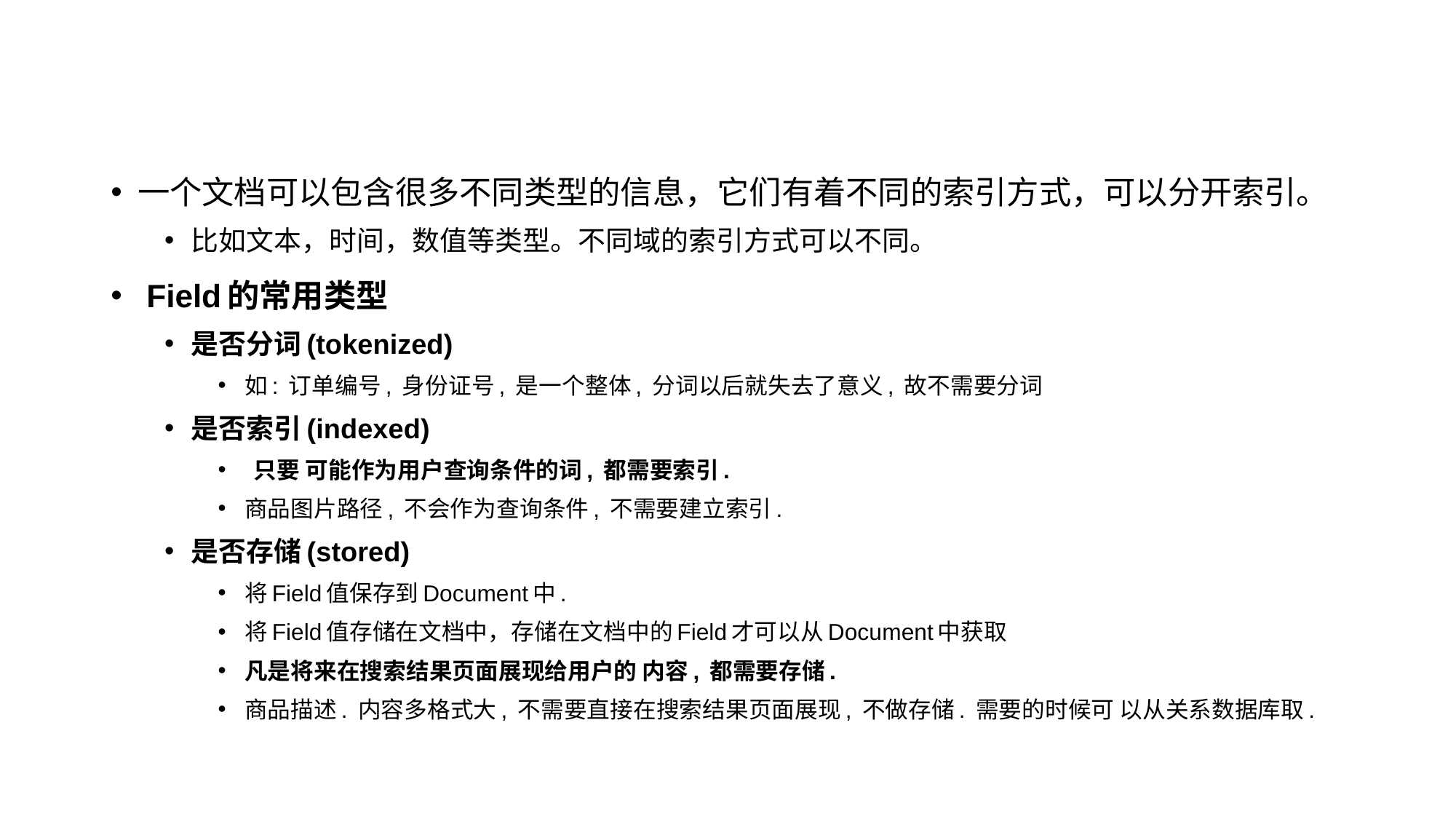

#
一个文档可以包含很多不同类型的信息，它们有着不同的索引方式，可以分开索引。
比如文本，时间，数值等类型。不同域的索引方式可以不同。
 Field的常用类型
是否分词(tokenized)
如: 订单编号, 身份证号, 是一个整体, 分词以后就失去了意义, 故不需要分词
是否索引(indexed)
 只要 可能作为用户查询条件的词, 都需要索引.
商品图片路径, 不会作为查询条件, 不需要建立索引.
是否存储(stored)
将Field值保存到Document中.
将Field值存储在文档中，存储在文档中的Field才可以从Document中获取
凡是将来在搜索结果页面展现给用户的 内容, 都需要存储.
商品描述. 内容多格式大, 不需要直接在搜索结果页面展现, 不做存储. 需要的时候可 以从关系数据库取.